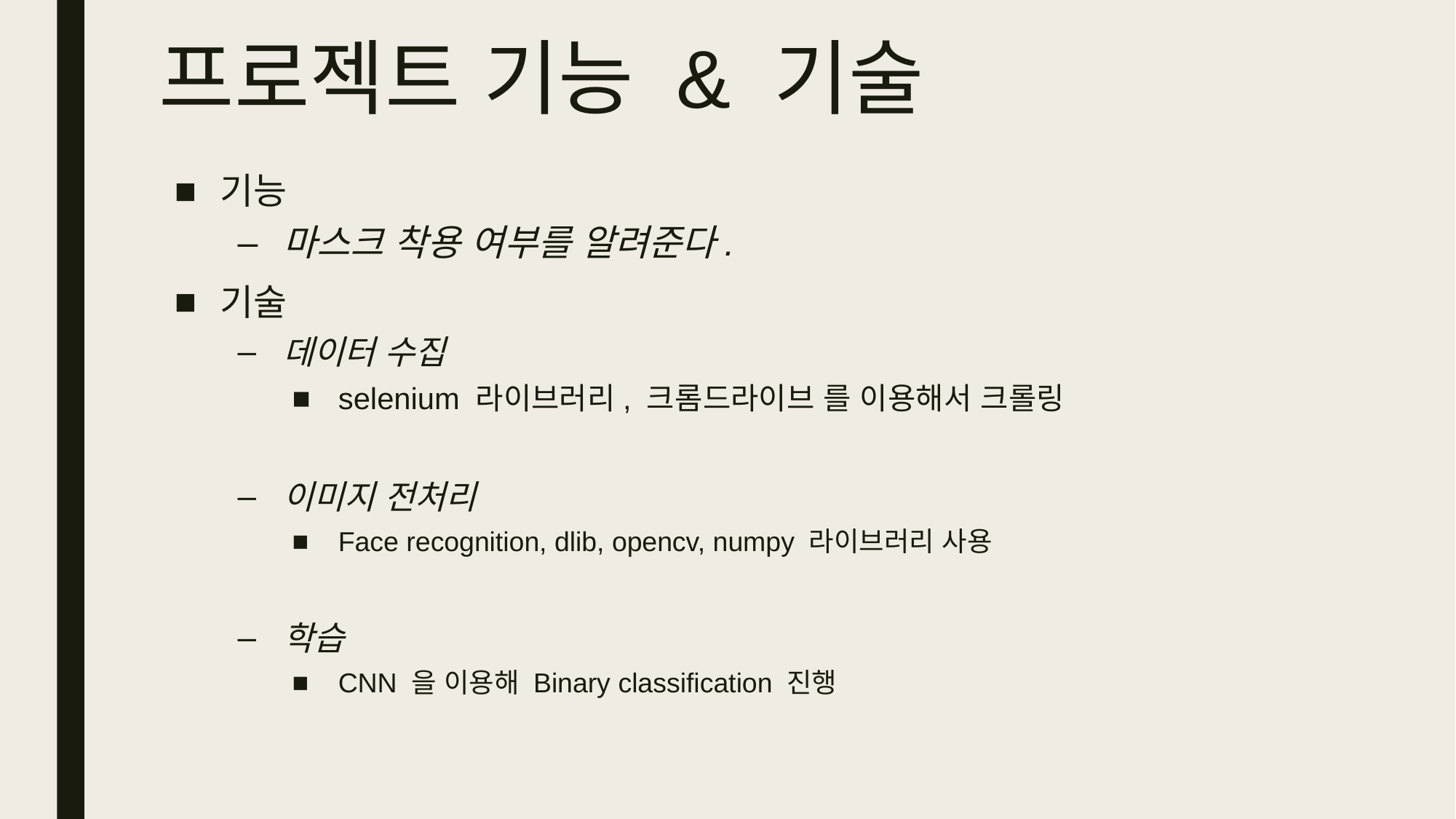

# 프로젝트 기능 & 기술
기능
마스크 착용 여부를 알려준다.
기술
데이터 수집
selenium 라이브러리, 크롬드라이브 를 이용해서 크롤링

이미지 전처리
Face recognition, dlib, opencv, numpy 라이브러리 사용

학습
CNN 을 이용해 Binary classification 진행